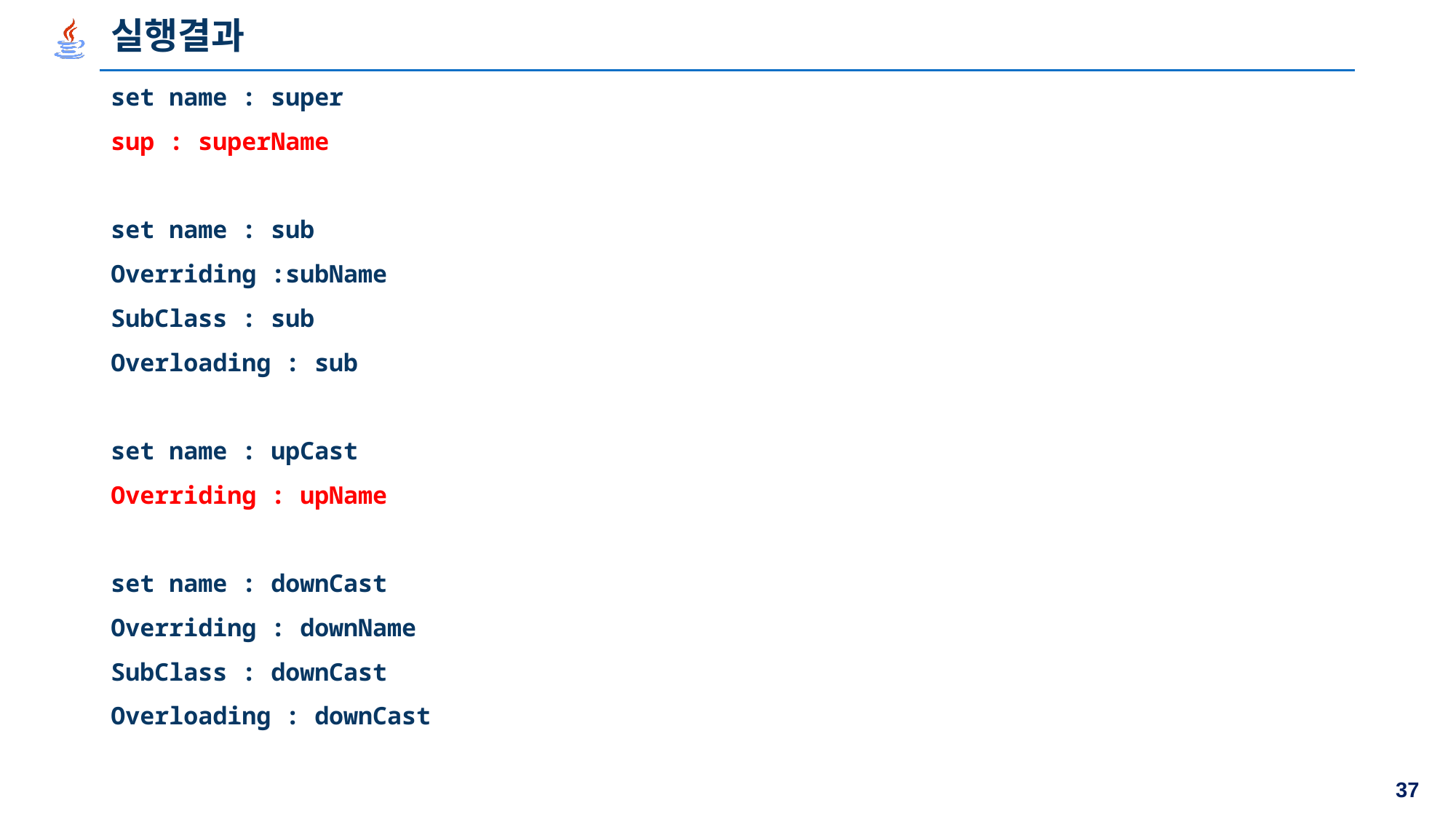

# 실행결과
set name : super
sup : superName

set name : sub
Overriding :subName
SubClass : sub
Overloading : sub

set name : upCast
Overriding : upName

set name : downCast
Overriding : downName
SubClass : downCast
Overloading : downCast
37